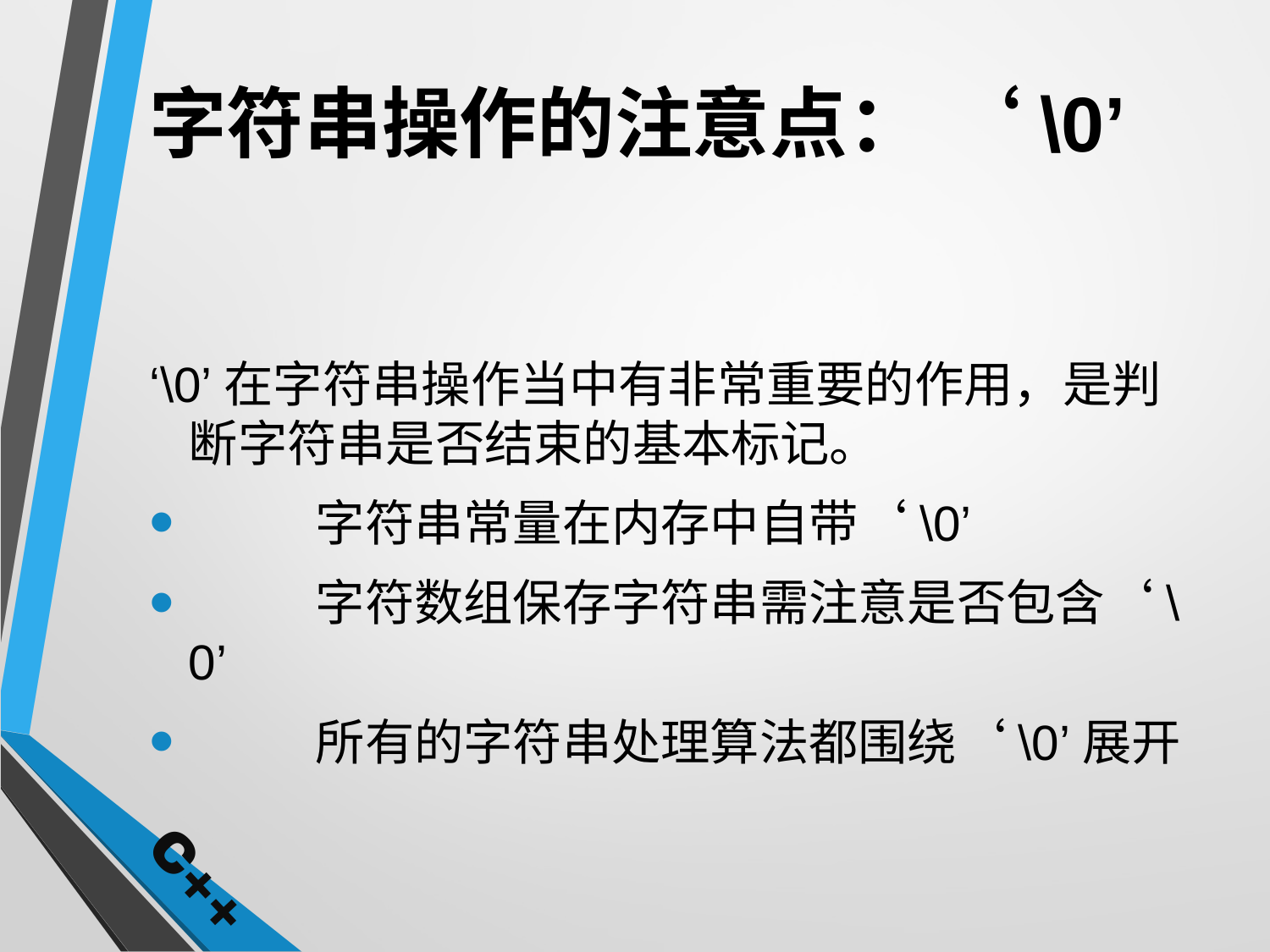

# 字符串操作的注意点： ‘\0’
‘\0’在字符串操作当中有非常重要的作用，是判断字符串是否结束的基本标记。
	字符串常量在内存中自带‘\0’
	字符数组保存字符串需注意是否包含‘\0’
	所有的字符串处理算法都围绕‘\0’展开